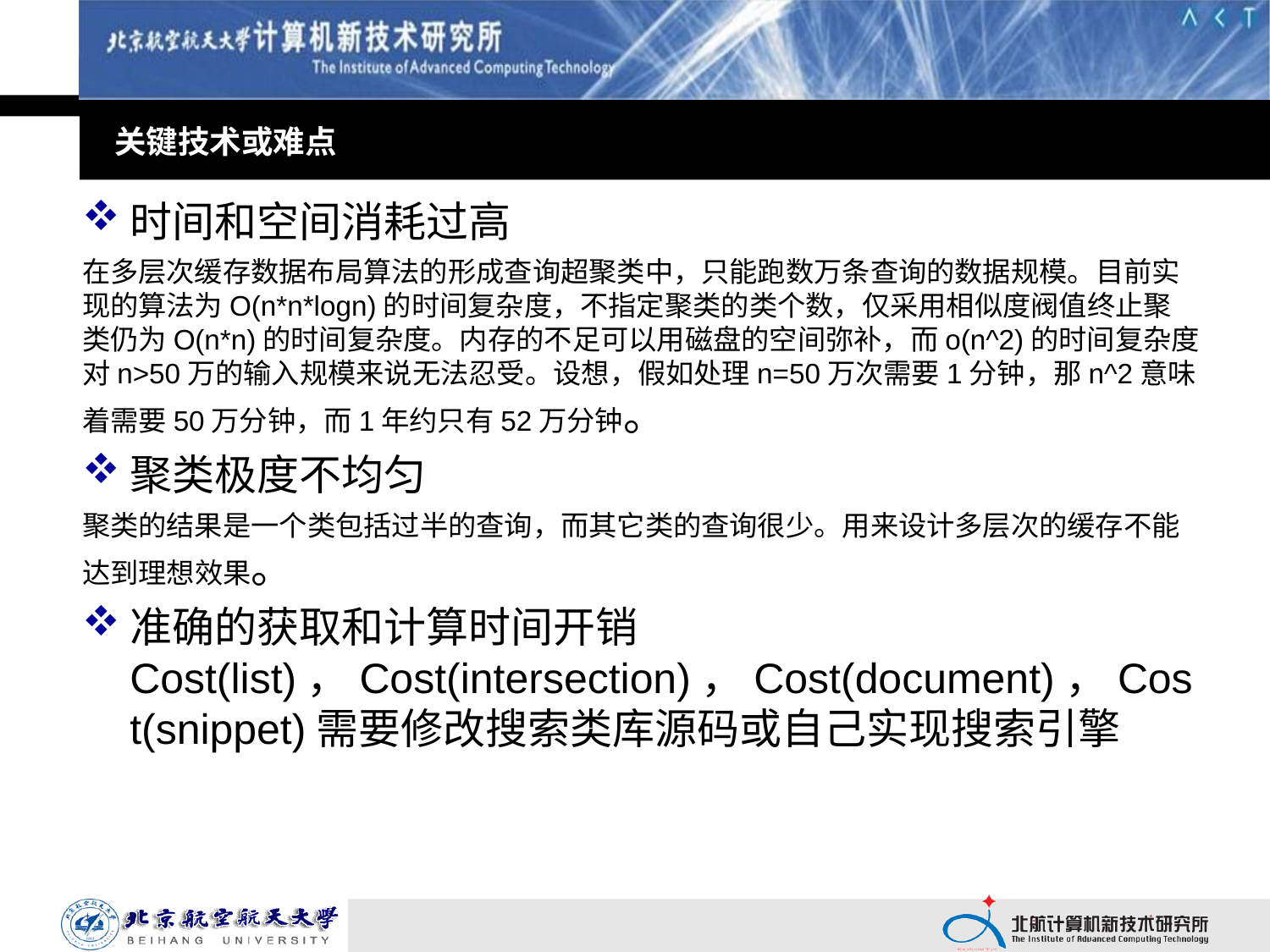

# 关键技术或难点
时间和空间消耗过高
在多层次缓存数据布局算法的形成查询超聚类中，只能跑数万条查询的数据规模。目前实现的算法为O(n*n*logn)的时间复杂度，不指定聚类的类个数，仅采用相似度阀值终止聚类仍为O(n*n)的时间复杂度。内存的不足可以用磁盘的空间弥补，而o(n^2)的时间复杂度对n>50万的输入规模来说无法忍受。设想，假如处理n=50万次需要1分钟，那n^2意味着需要50万分钟，而1年约只有52万分钟。
聚类极度不均匀
聚类的结果是一个类包括过半的查询，而其它类的查询很少。用来设计多层次的缓存不能达到理想效果。
准确的获取和计算时间开销Cost(list)，Cost(intersection)，Cost(document)，Cost(snippet)需要修改搜索类库源码或自己实现搜索引擎